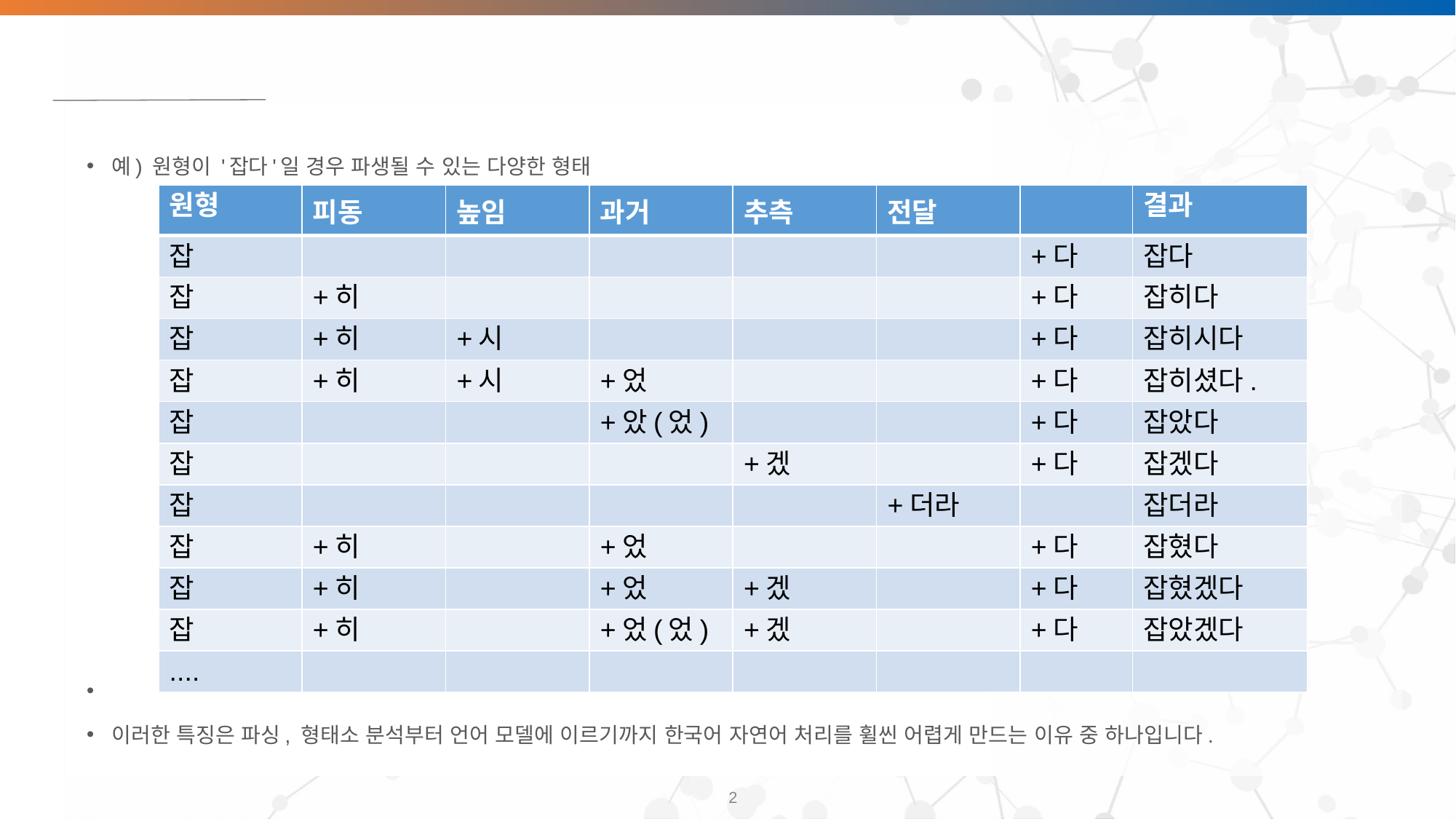

#

예) 원형이 '잡다'일 경우 파생될 수 있는 다양한 형태

이러한 특징은 파싱, 형태소 분석부터 언어 모델에 이르기까지 한국어 자연어 처리를 휠씬 어렵게 만드는 이유 중 하나입니다.

| 원형 | 피동 | 높임 | 과거 | 추측 | 전달 |  | 결과 |
| --- | --- | --- | --- | --- | --- | --- | --- |
| 잡 |  |  |  |  |  | +다 | 잡다 |
| 잡 | +히 |  |  |  |  | +다 | 잡히다 |
| 잡 | +히 | +시 |  |  |  | +다 | 잡히시다 |
| 잡 | +히 | +시 | +었 |  |  | +다 | 잡히셨다. |
| 잡 |  |  | +았(었) |  |  | +다 | 잡았다 |
| 잡 |  |  |  | +겠 |  | +다 | 잡겠다 |
| 잡 |  |  |  |  | +더라 |  | 잡더라 |
| 잡 | +히 |  | +었 |  |  | +다 | 잡혔다 |
| 잡 | +히 |  | +었 | +겠 |  | +다 | 잡혔겠다 |
| 잡 | +히 |  | +었(었) | +겠 |  | +다 | 잡았겠다 |
| .... |  |  |  |  |  |  |  |
2